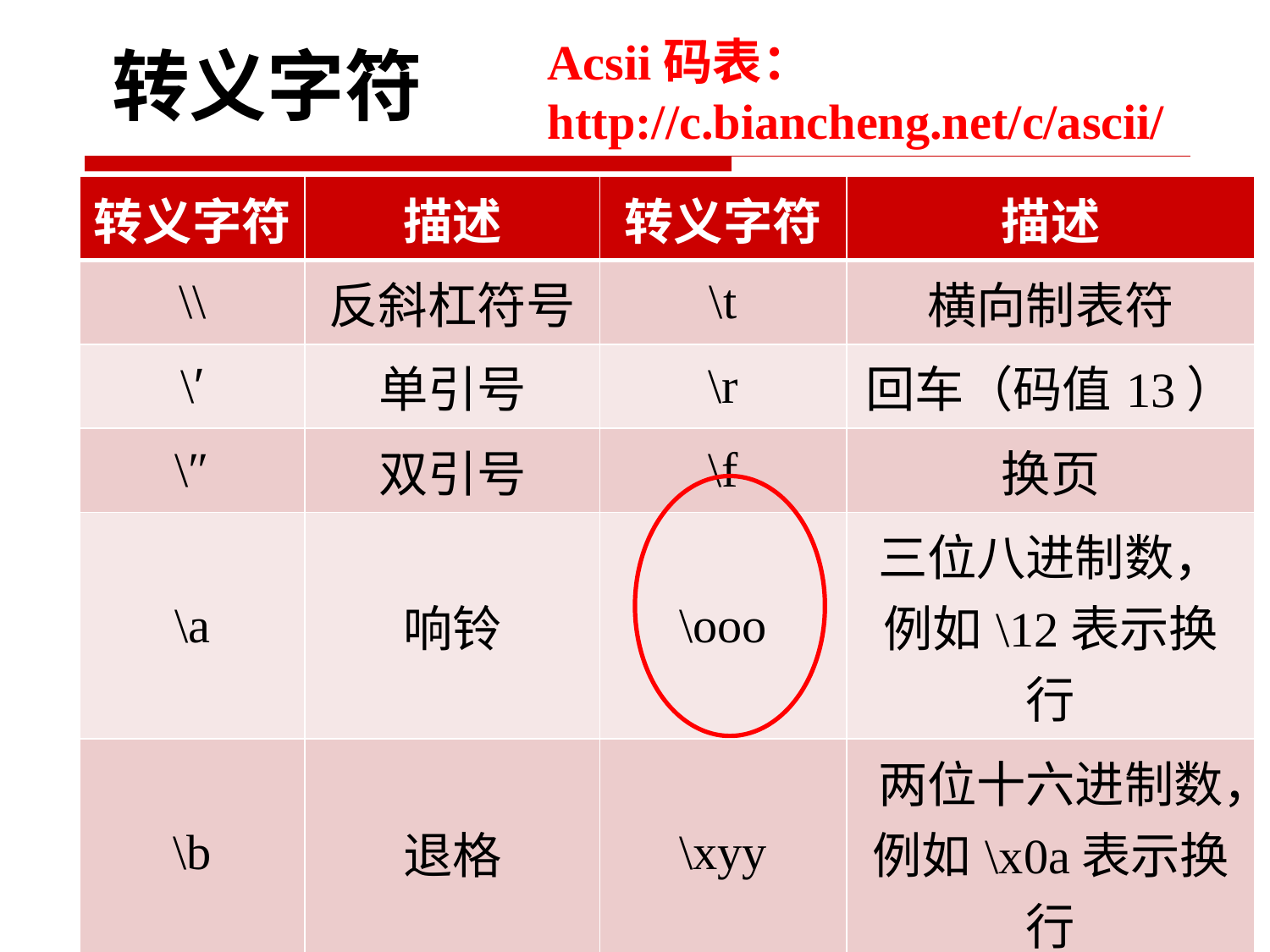

Acsii码表： http://c.biancheng.net/c/ascii/
# 转义字符
| 转义字符 | 描述 | 转义字符 | 描述 |
| --- | --- | --- | --- |
| \\ | 反斜杠符号 | \t | 横向制表符 |
| \′ | 单引号 | \r | 回车（码值13） |
| \″ | 双引号 | \f | 换页 |
| \a | 响铃 | \ooo | 三位八进制数，例如\12表示换行 |
| \b | 退格 | \xyy | 两位十六进制数，例如\x0a表示换行 |
| \n | 换行（码值10） | \v | 纵向制表符 |

70